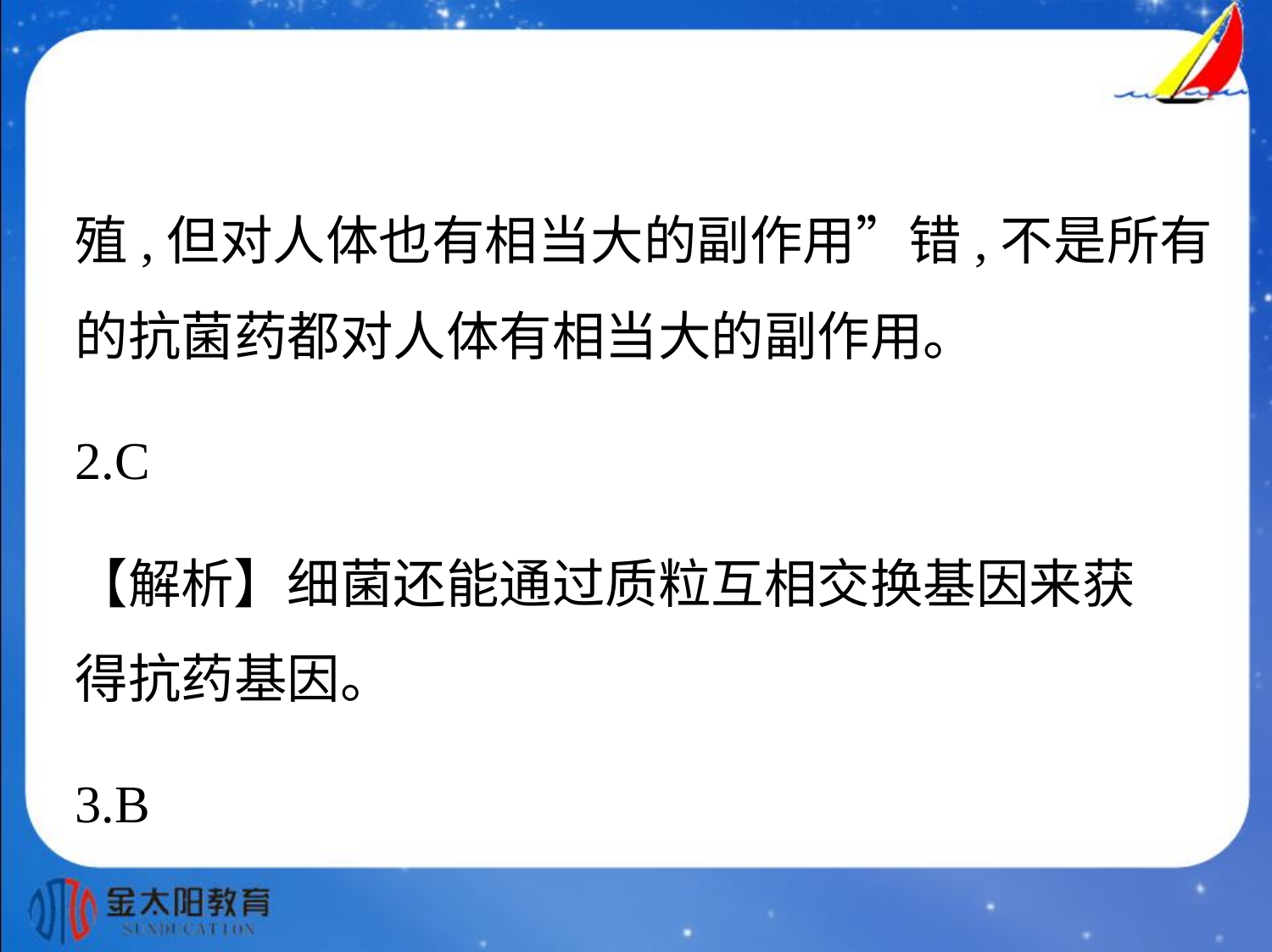

殖,但对人体也有相当大的副作用”错,不是所有
的抗菌药都对人体有相当大的副作用。
2.C
【解析】细菌还能通过质粒互相交换基因来获
得抗药基因。
3.B